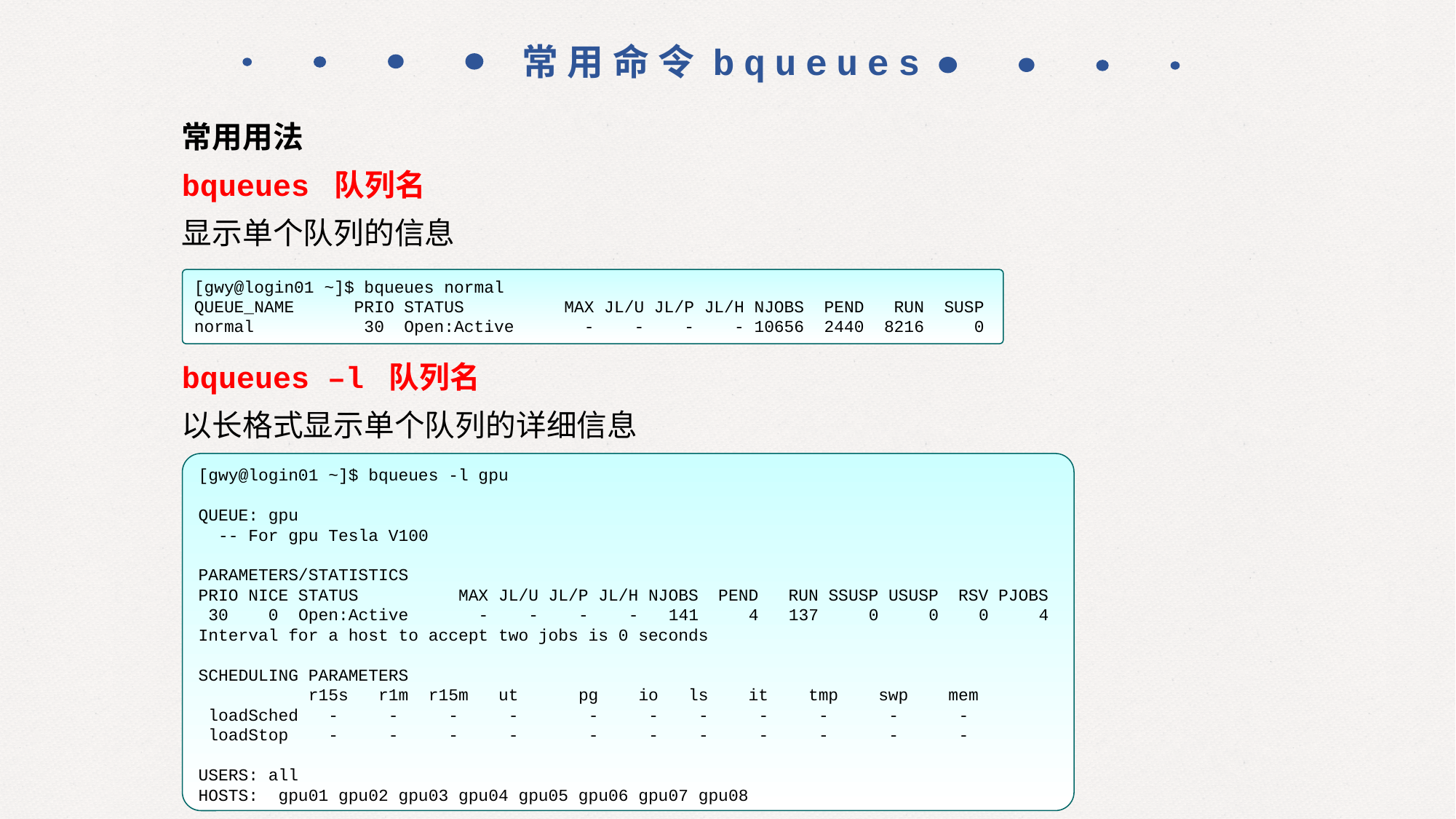

常用命令bqueues

常用用法
bqueues 队列名
显示单个队列的信息

bqueues –l 队列名
以长格式显示单个队列的详细信息

[gwy@login01 ~]$ bqueues normal
QUEUE_NAME      PRIO STATUS          MAX JL/U JL/P JL/H NJOBS  PEND   RUN  SUSP
normal           30  Open:Active       -    -    -    - 10656  2440  8216     0
[gwy@login01 ~]$ bqueues -l gpu

QUEUE: gpu
  -- For gpu Tesla V100

PARAMETERS/STATISTICS
PRIO NICE STATUS          MAX JL/U JL/P JL/H NJOBS  PEND   RUN SSUSP USUSP  RSV PJOBS
 30    0  Open:Active       -    -    -    -   141     4   137     0     0    0     4
Interval for a host to accept two jobs is 0 seconds

SCHEDULING PARAMETERS
           r15s   r1m  r15m   ut      pg    io   ls    it    tmp    swp    mem
 loadSched   -     -     -     -       -     -    -     -     -      -      -
 loadStop    -     -     -     -       -     -    -     -     -      -      -

USERS: all
HOSTS:  gpu01 gpu02 gpu03 gpu04 gpu05 gpu06 gpu07 gpu08